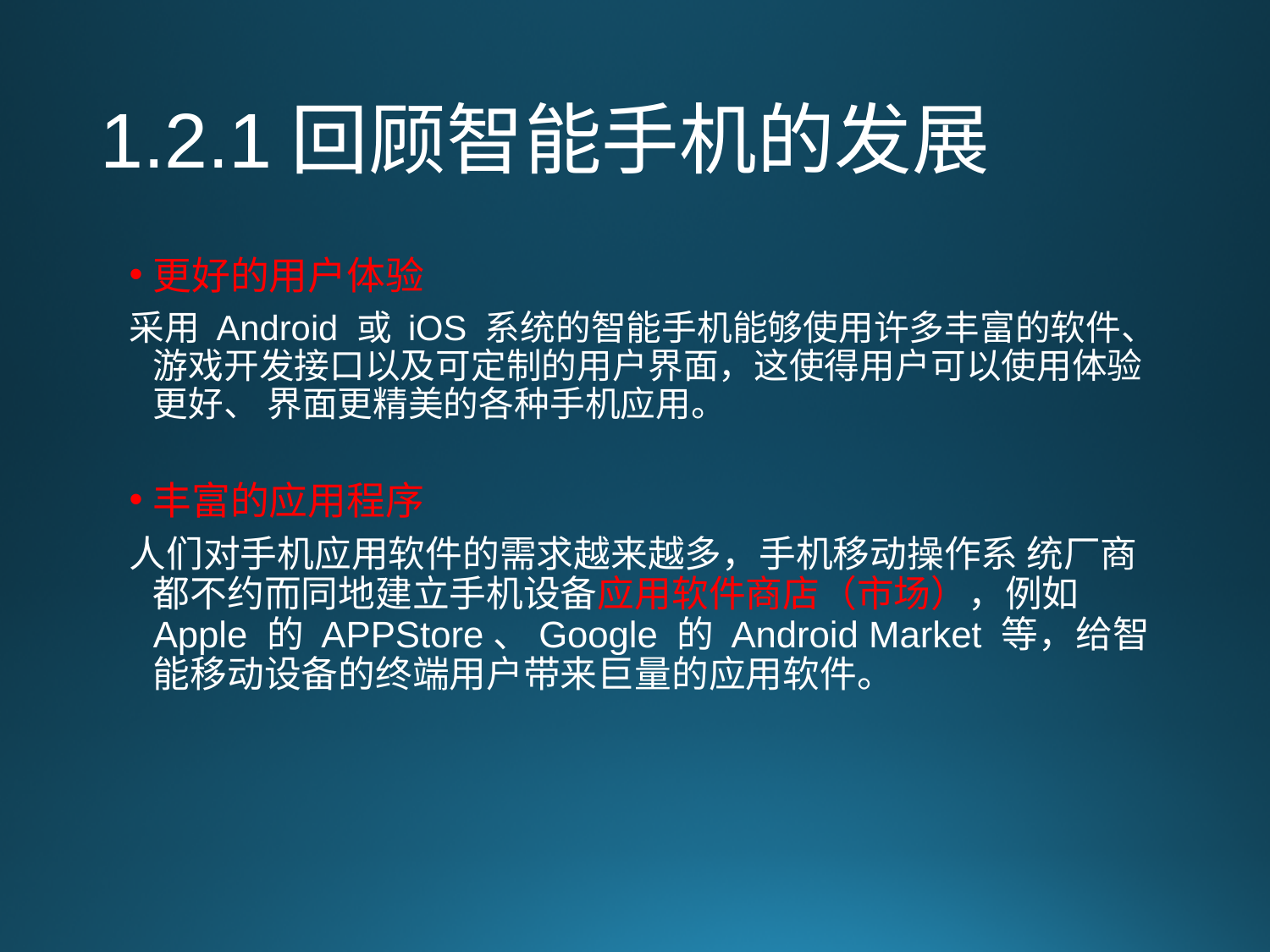

# 1.2.1回顾智能手机的发展
更好的用户体验
采用 Android 或 iOS 系统的智能手机能够使用许多丰富的软件、游戏开发接口以及可定制的用户界面，这使得用户可以使用体验更好、 界面更精美的各种手机应用。

丰富的应用程序
人们对手机应用软件的需求越来越多，手机移动操作系 统厂商都不约而同地建立手机设备应用软件商店（市场），例如 Apple 的 APPStore、Google 的 Android Market 等，给智能移动设备的终端用户带来巨量的应用软件。